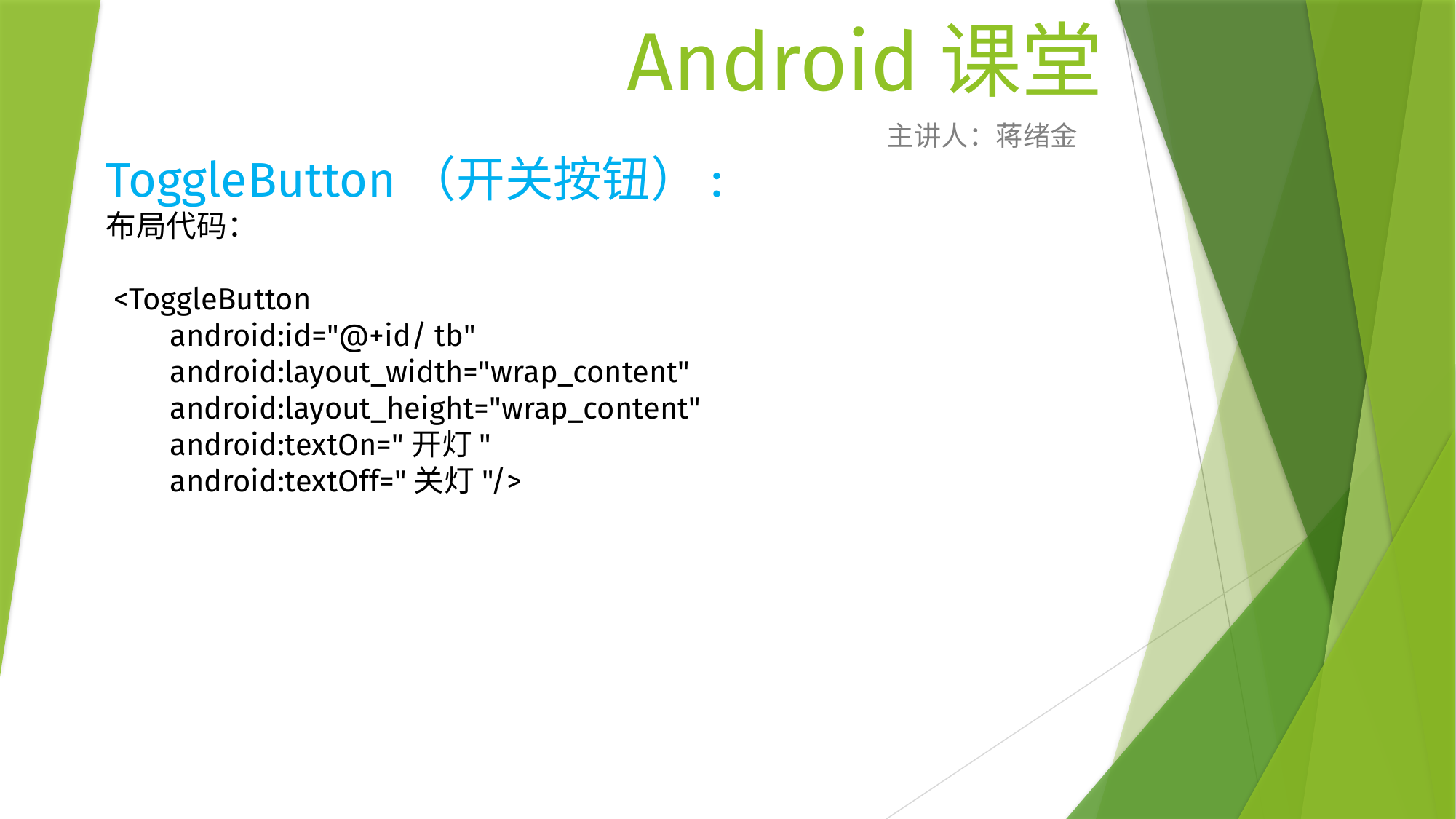

# Android课堂
主讲人：蒋绪金
ToggleButton（开关按钮）:
布局代码：

 <ToggleButton
        android:id="@+id/ tb"
        android:layout_width="wrap_content"
        android:layout_height="wrap_content"
        android:textOn="开灯"
        android:textOff="关灯"/>